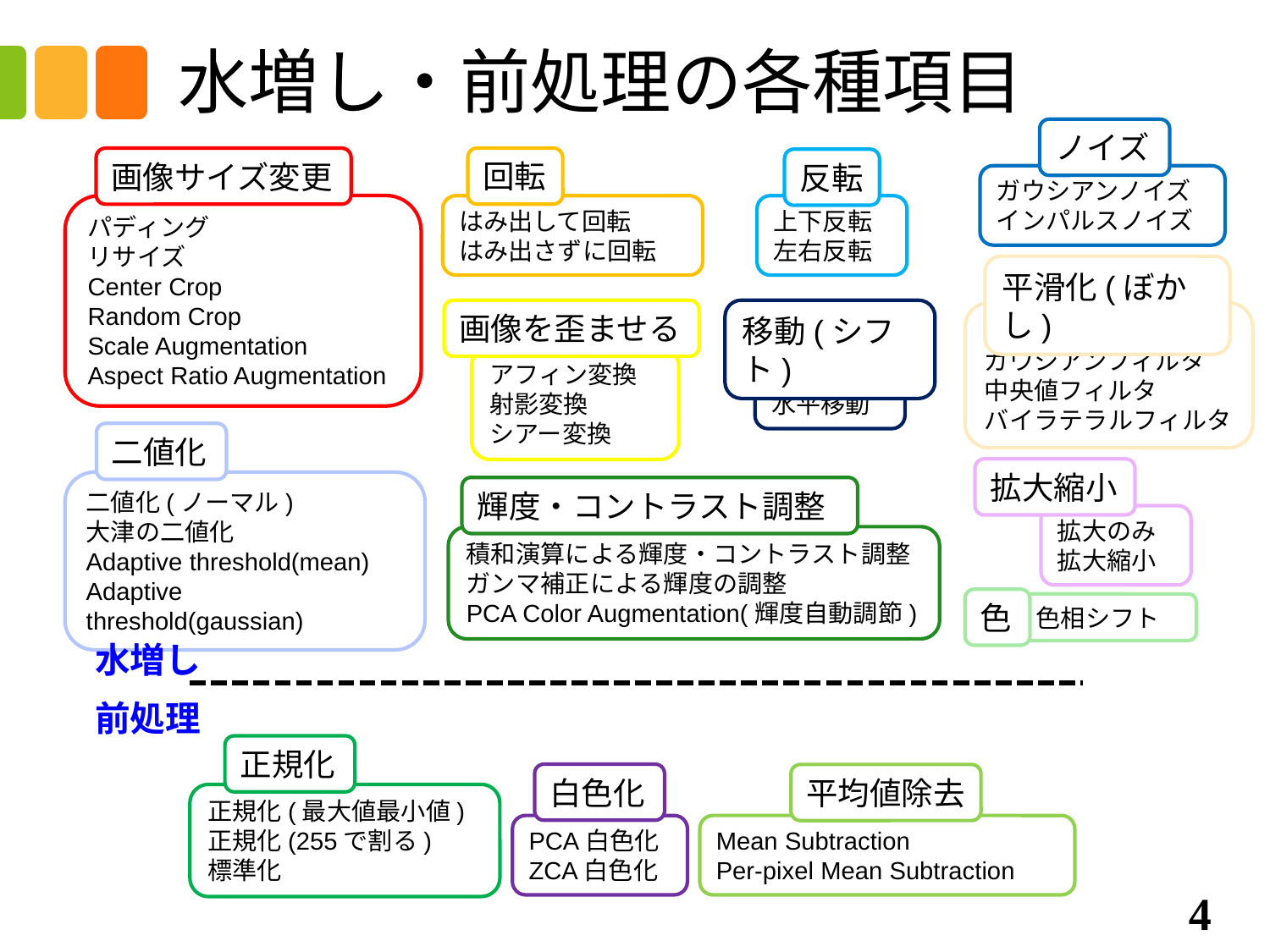

# 水増し・前処理の各種項目
ノイズ
回転
画像サイズ変更
反転
ガウシアンノイズ
インパルスノイズ
パディング
リサイズ
Center Crop
Random Crop
Scale Augmentation
Aspect Ratio Augmentation
はみ出して回転
はみ出さずに回転
上下反転
左右反転
平滑化(ぼかし)
移動(シフト)
画像を歪ませる
平均値フィルタ
ガウシアンフィルタ
中央値フィルタ
バイラテラルフィルタ
アフィン変換
射影変換
シアー変換
垂直移動
水平移動
二値化
拡大縮小
二値化(ノーマル)
大津の二値化
Adaptive threshold(mean)
Adaptive threshold(gaussian)

輝度・コントラスト調整
拡大のみ
拡大縮小
積和演算による輝度・コントラスト調整
ガンマ補正による輝度の調整
PCA Color Augmentation(輝度自動調節)
色
色相シフト
水増し
前処理
正規化
白色化
平均値除去
正規化(最大値最小値)
正規化(255で割る)
標準化
PCA白色化
ZCA白色化
Mean Subtraction
Per-pixel Mean Subtraction
4